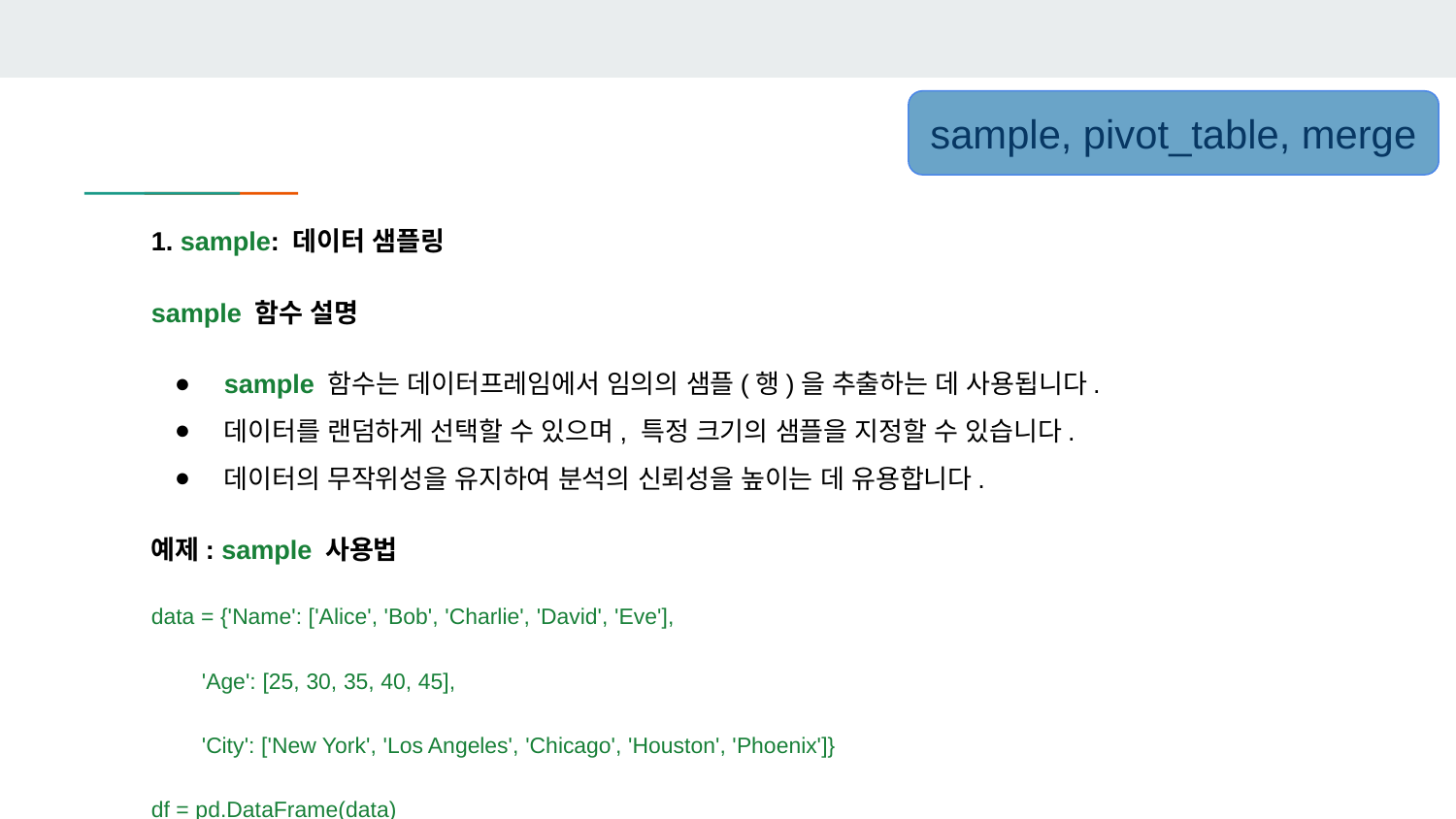

sample, pivot_table, merge
1. sample: 데이터 샘플링
sample 함수 설명
sample 함수는 데이터프레임에서 임의의 샘플(행)을 추출하는 데 사용됩니다.
데이터를 랜덤하게 선택할 수 있으며, 특정 크기의 샘플을 지정할 수 있습니다.
데이터의 무작위성을 유지하여 분석의 신뢰성을 높이는 데 유용합니다.
예제: sample 사용법
data = {'Name': ['Alice', 'Bob', 'Charlie', 'David', 'Eve'],
        'Age': [25, 30, 35, 40, 45],
        'City': ['New York', 'Los Angeles', 'Chicago', 'Houston', 'Phoenix']}
df = pd.DataFrame(data)